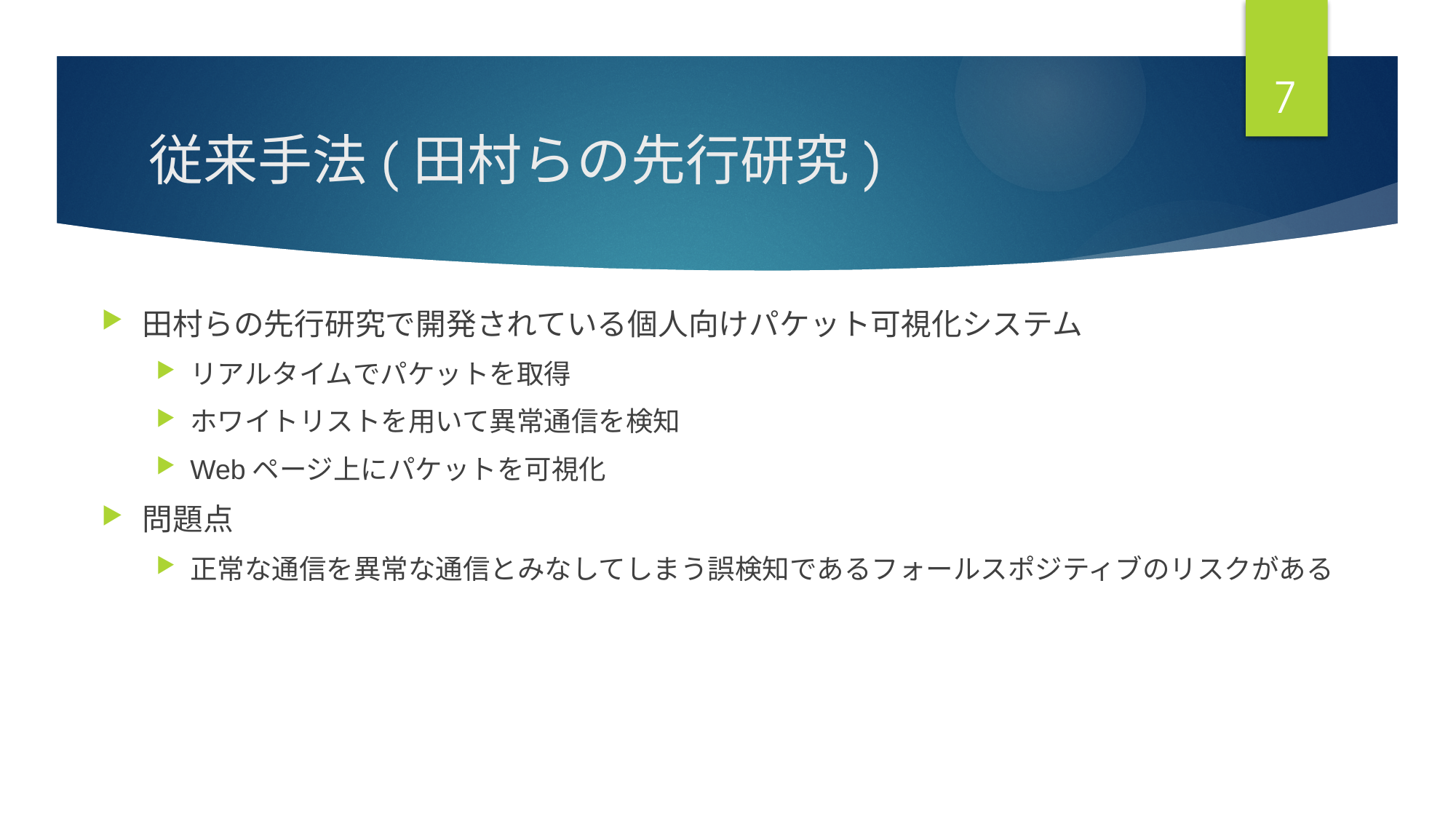

7
# 従来手法(田村らの先行研究)
田村らの先行研究で開発されている個人向けパケット可視化システム
リアルタイムでパケットを取得
ホワイトリストを用いて異常通信を検知
Webページ上にパケットを可視化
問題点
正常な通信を異常な通信とみなしてしまう誤検知であるフォールスポジティブのリスクがある